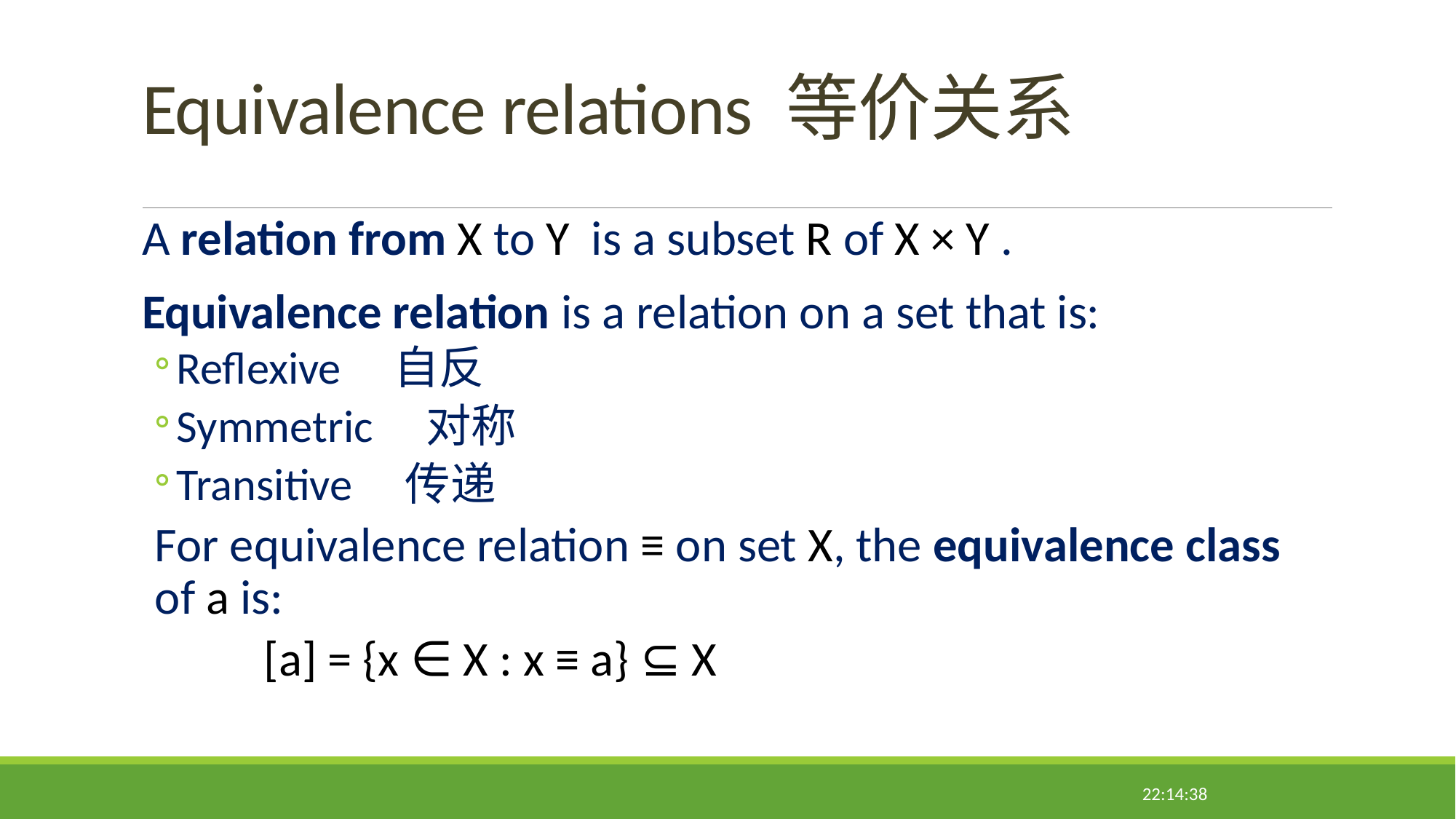

# Equivalence relations 等价关系
A relation from X to Y  is a subset R of X × Y .
Equivalence relation is a relation on a set that is:
Reflexive    自反
Symmetric    对称
Transitive    传递
For equivalence relation ≡ on set X, the equivalence class of a is:
	[a] = {x ∈ X : x ≡ a} ⊆ X

22:14:38